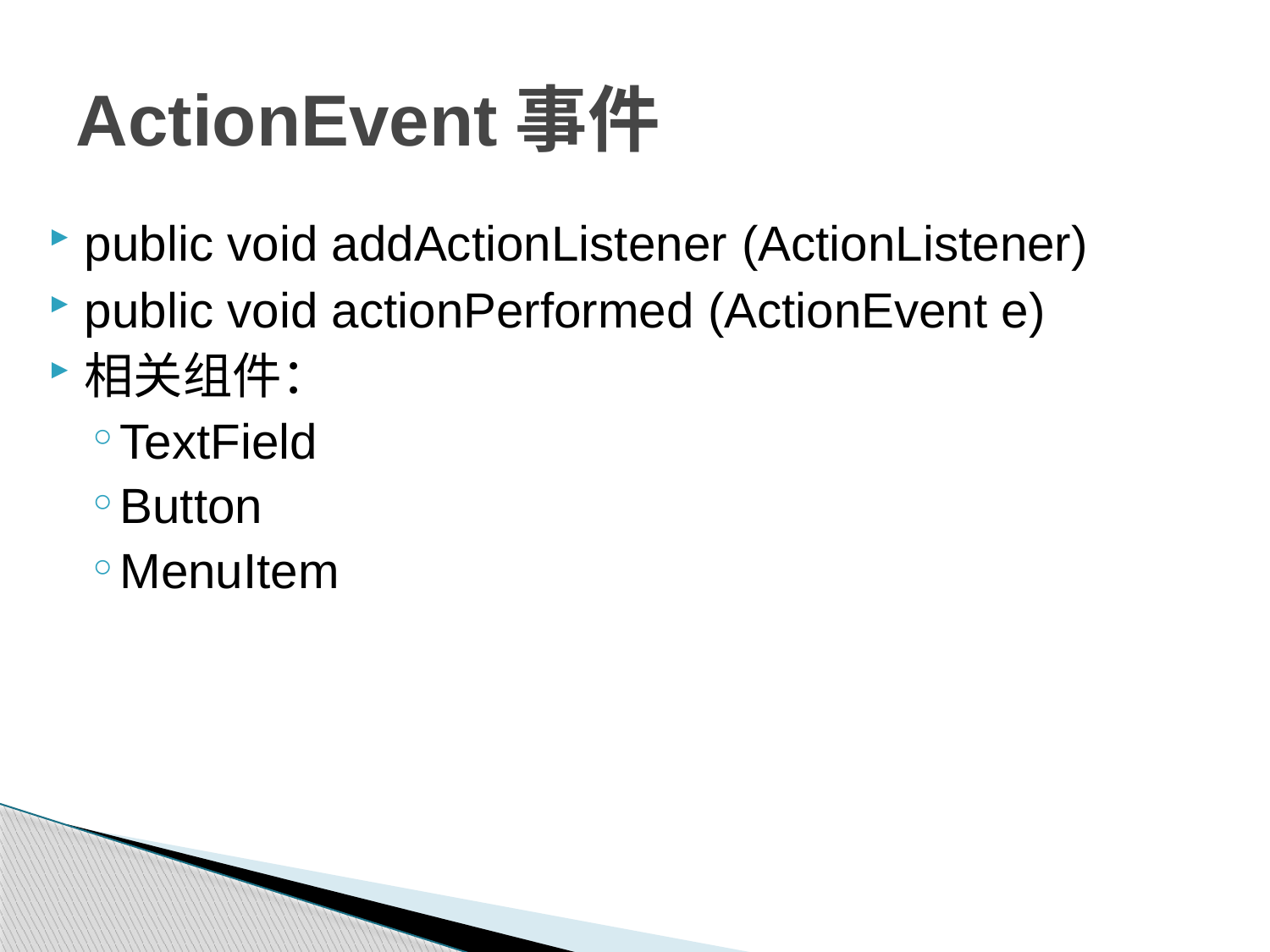

# ActionEvent事件
public void addActionListener (ActionListener)
public void actionPerformed (ActionEvent e)
相关组件：
TextField
Button
MenuItem